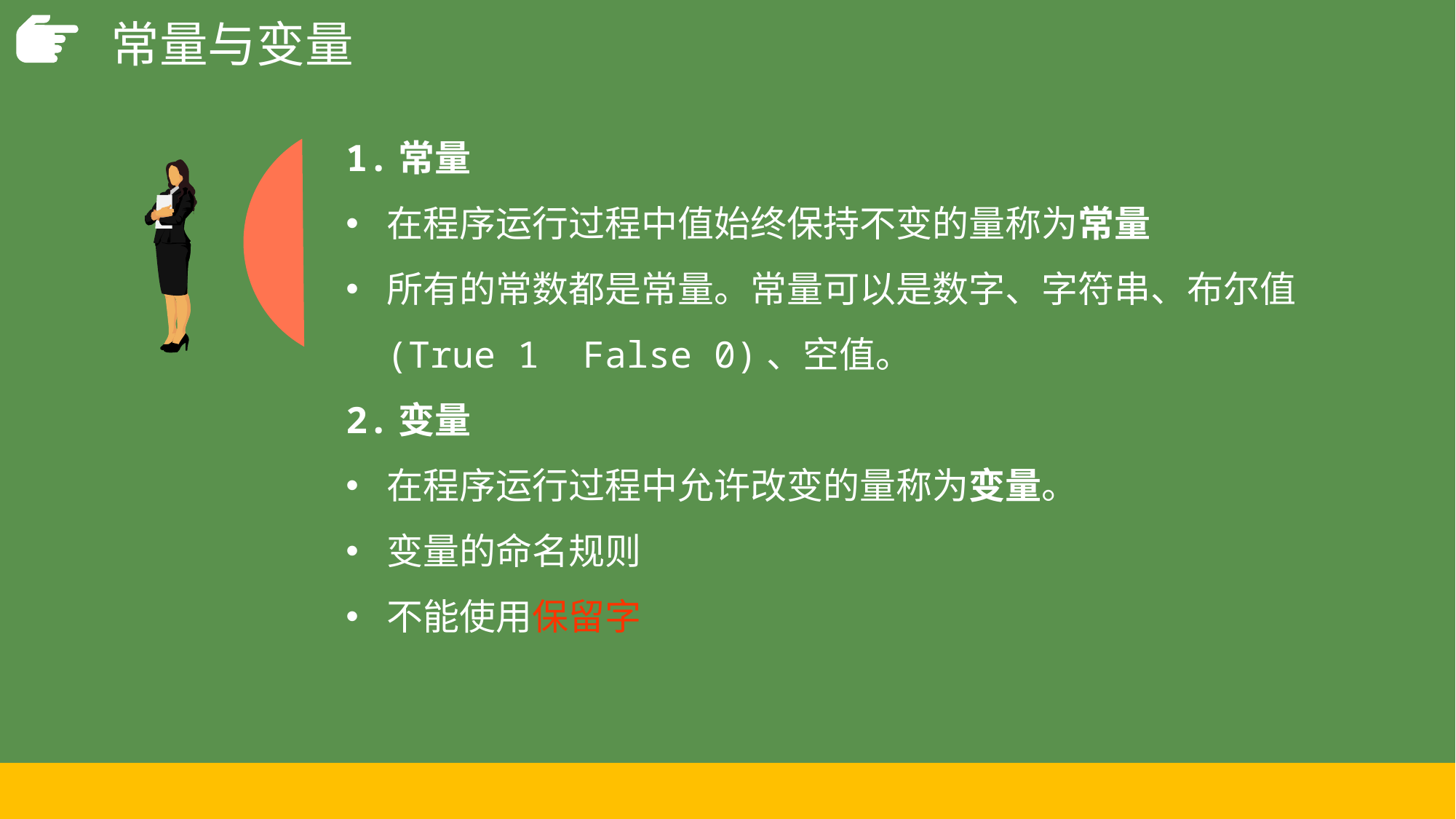

常量与变量
1.常量
在程序运行过程中值始终保持不变的量称为常量
所有的常数都是常量。常量可以是数字、字符串、布尔值(True 1  False 0)、空值。
2.变量
在程序运行过程中允许改变的量称为变量。
变量的命名规则
不能使用保留字